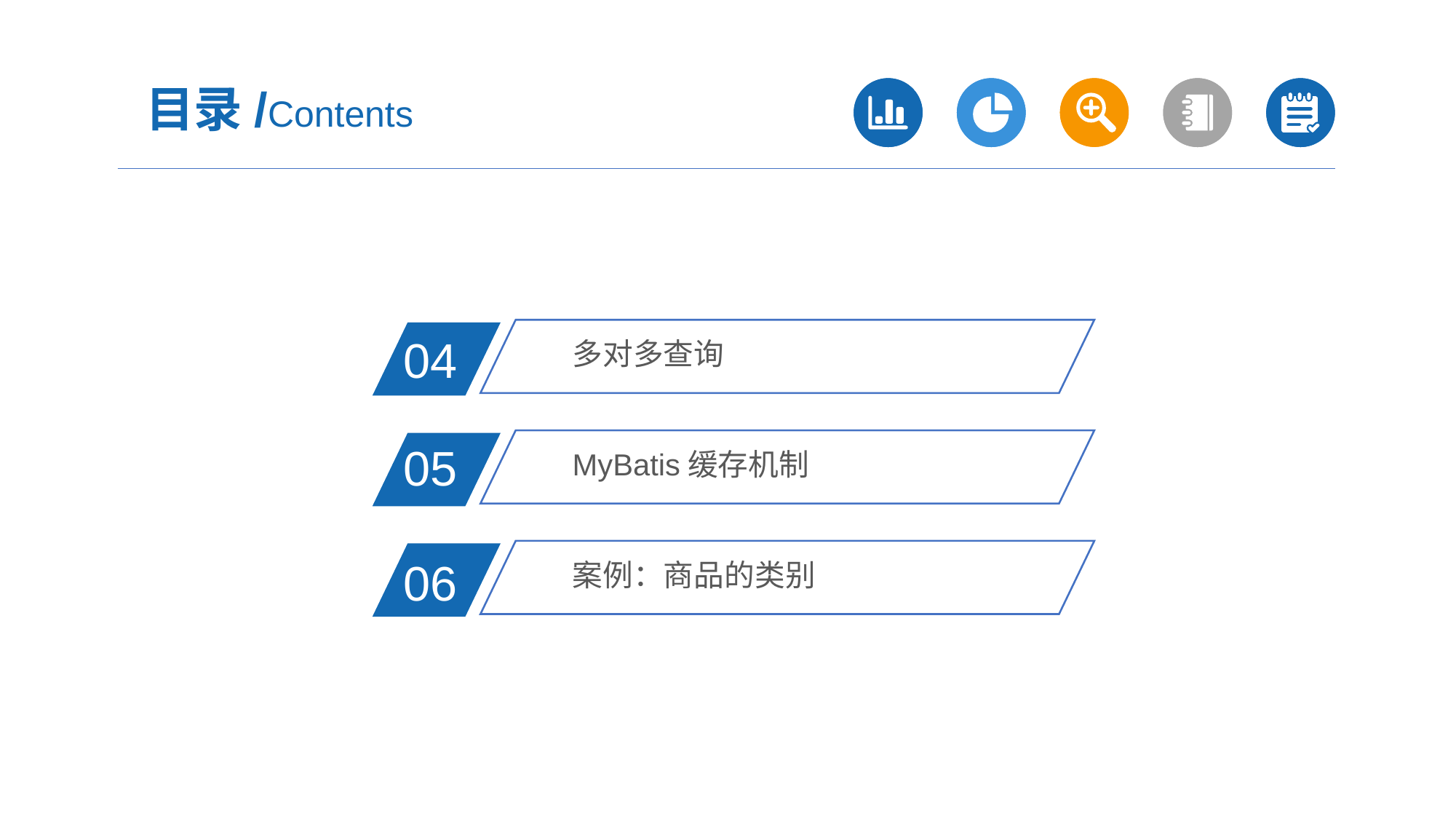

目录/Contents

多对多查询

04

MyBatis缓存机制
05

案例：商品的类别

06